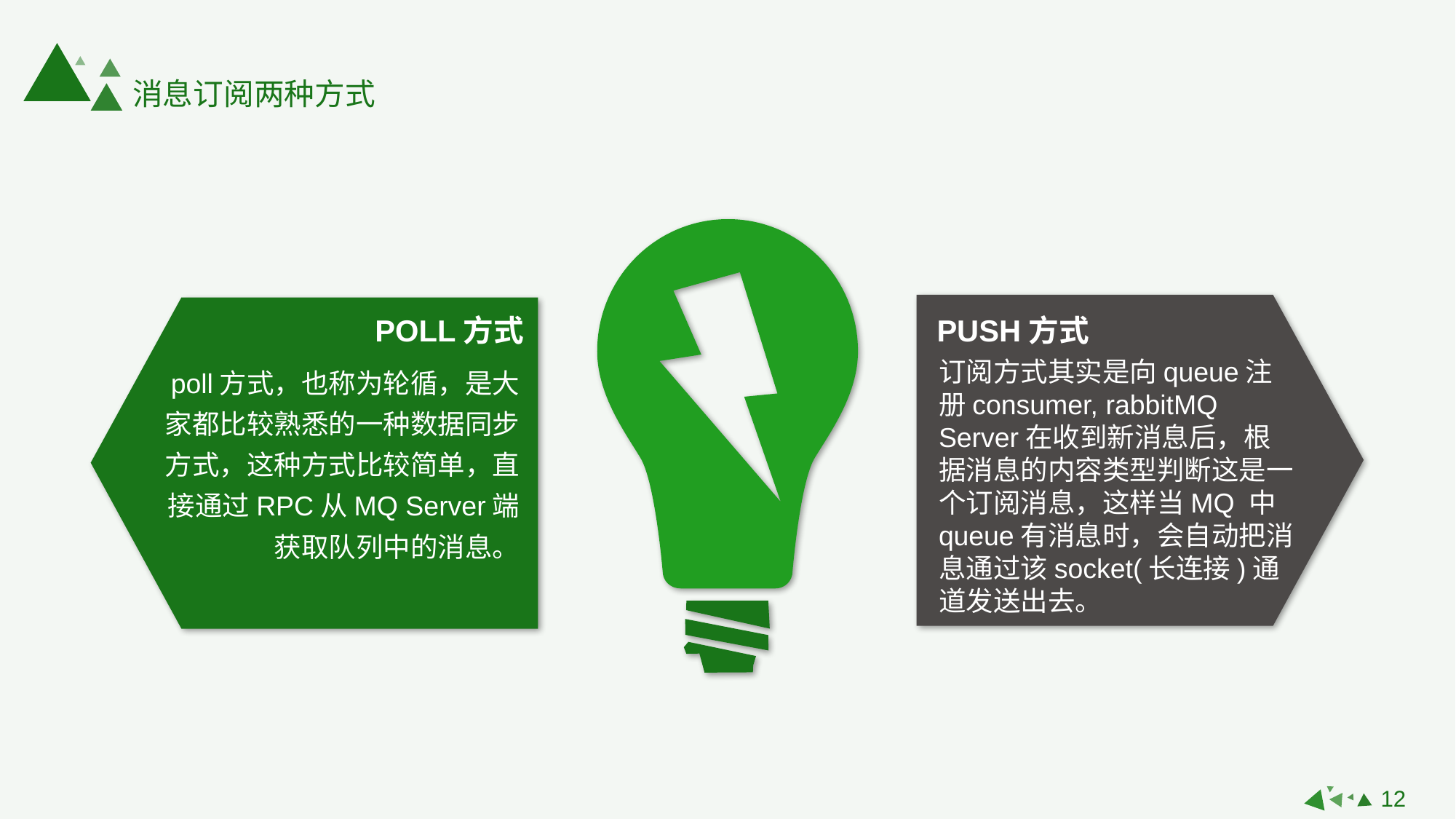

消息订阅两种方式

POLL方式
PUSH方式

订阅方式其实是向queue注册consumer, rabbitMQ Server在收到新消息后，根据消息的内容类型判断这是一个订阅消息，这样当MQ 中queue有消息时，会自动把消息通过该socket(长连接)通道发送出去。

poll方式，也称为轮循，是大家都比较熟悉的一种数据同步方式，这种方式比较简单，直接通过RPC从MQ Server端获取队列中的消息。

12